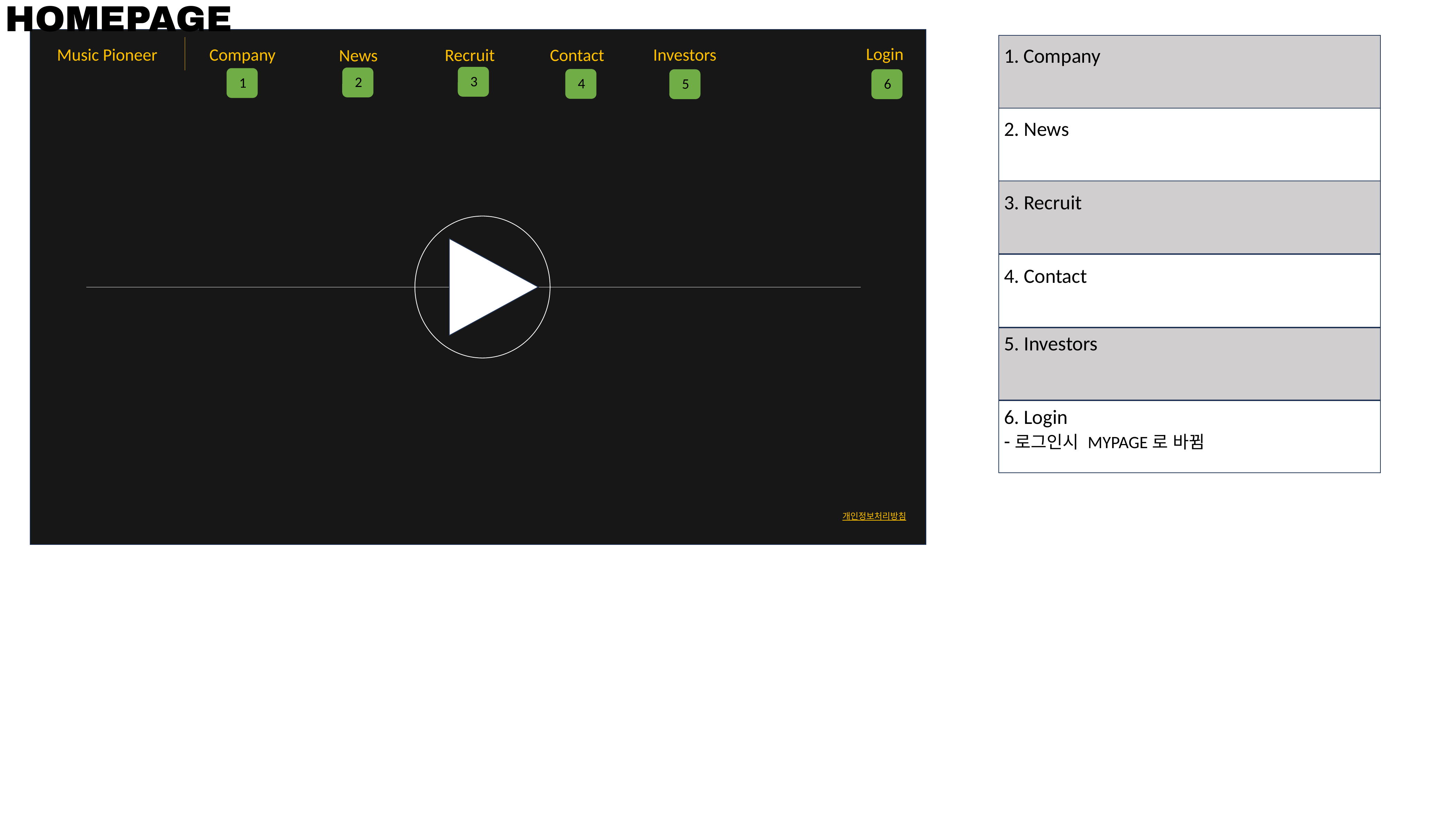

HOMEPAGE
Company

2. News

3. Recruit

4. Contact

5. Investors

Login
Investors
Music Pioneer
Company
Recruit
Contact
News

3

2

1

4

6

5

6. Login
-로그인시 MYPAGE로 바뀜
개인정보처리방침